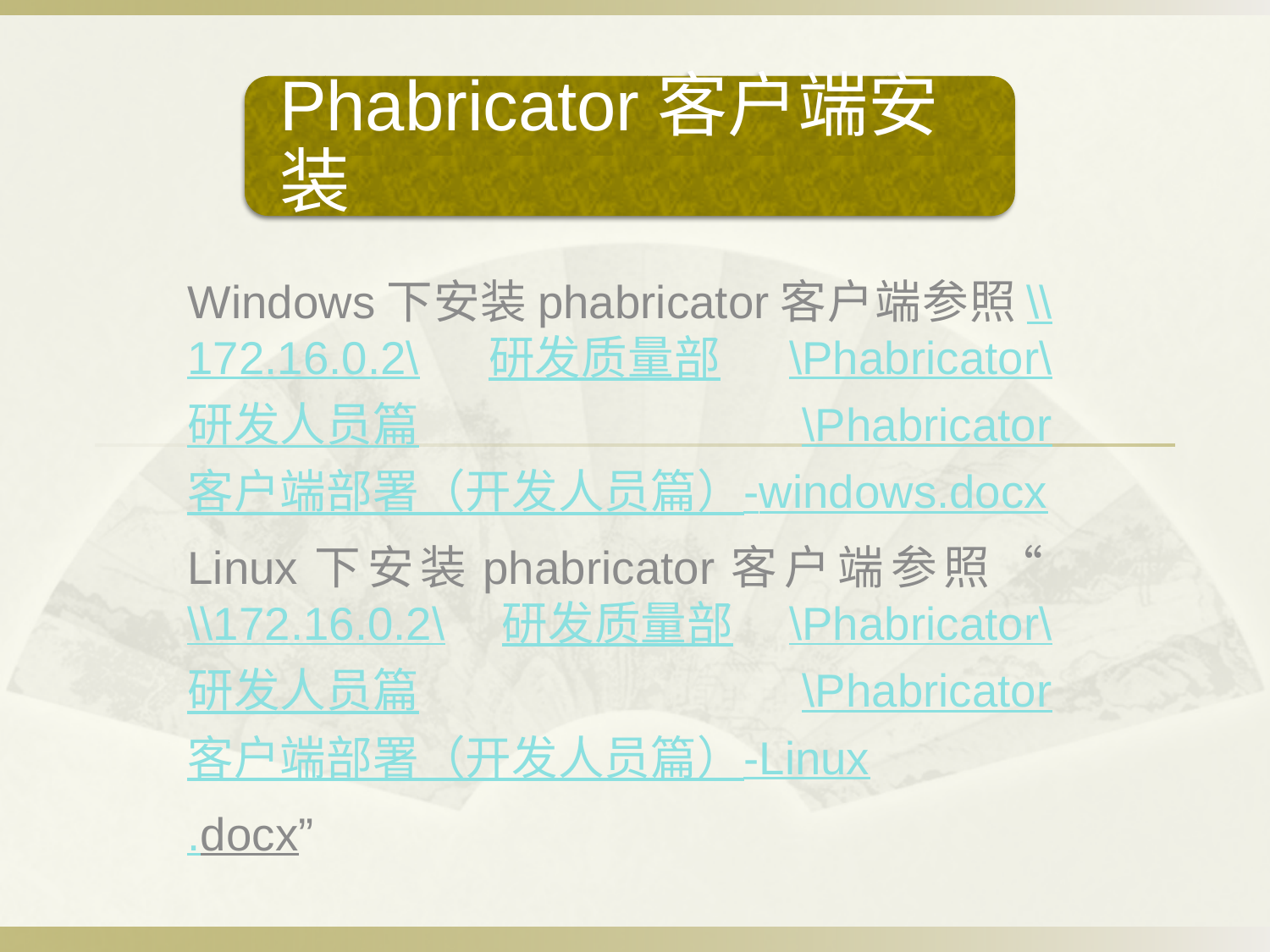

Phabricator客户端安装
Windows下安装phabricator客户端参照\\172.16.0.2\研发质量部\Phabricator\研发人员篇\Phabricator客户端部署（开发人员篇）-windows.docx
Linux下安装phabricator客户端参照“\\172.16.0.2\研发质量部\Phabricator\研发人员篇\Phabricator客户端部署（开发人员篇）-Linux
.docx”